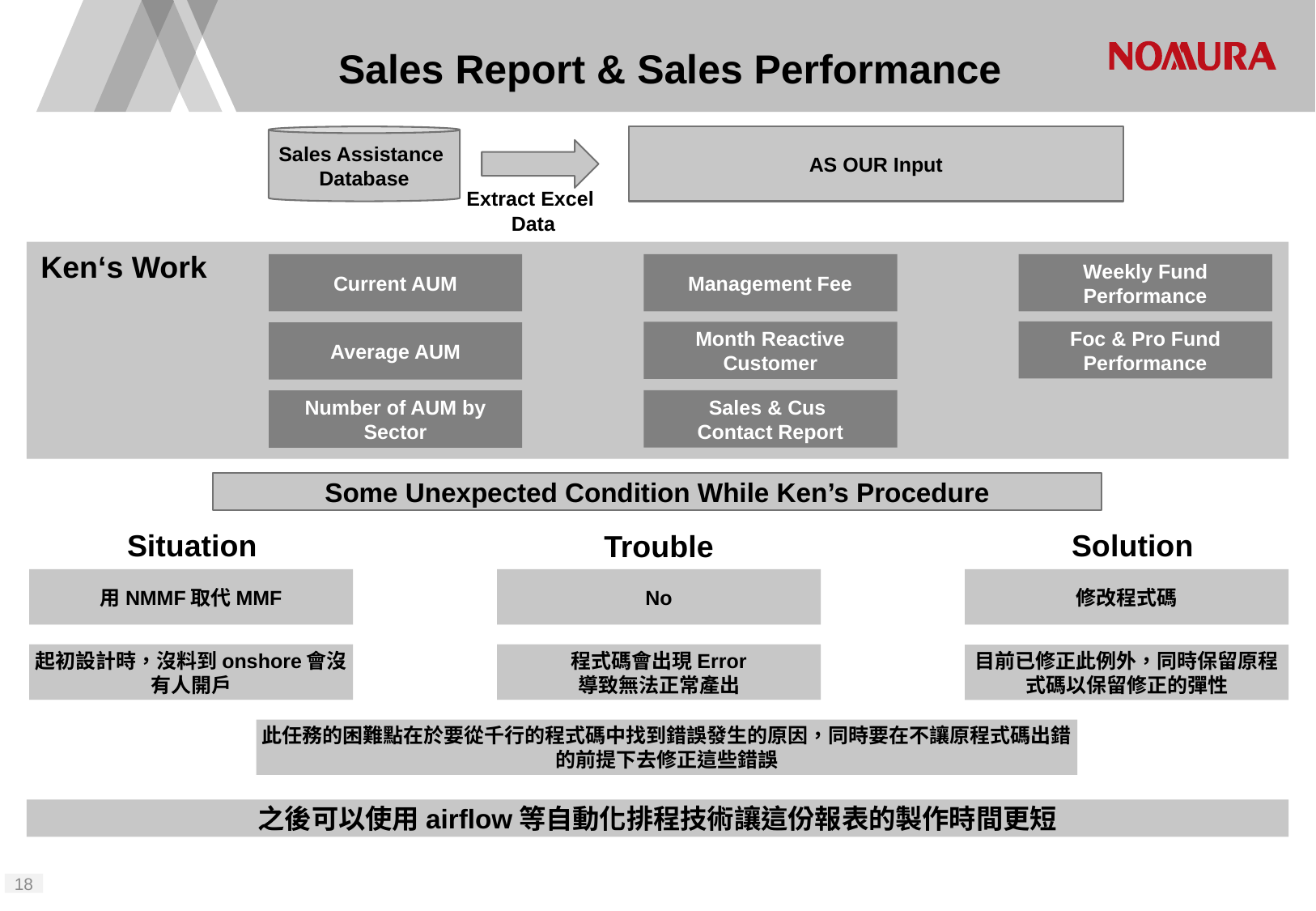

Sales Report & Sales Performance
Sales Assistance
Database
AS OUR Input

Extract Excel
Data

Ken‘s Work
Management Fee
Weekly Fund Performance
Current AUM
Foc & Pro Fund Performance
Month Reactive Customer
Average AUM
Sales & Cus
Contact Report
Number of AUM by Sector
Some Unexpected Condition While Ken’s Procedure
Situation
Solution
Trouble
No
修改程式碼
用NMMF取代MMF
起初設計時，沒料到onshore會沒有人開戶
程式碼會出現Error
導致無法正常產出
目前已修正此例外，同時保留原程式碼以保留修正的彈性
此任務的困難點在於要從千行的程式碼中找到錯誤發生的原因，同時要在不讓原程式碼出錯的前提下去修正這些錯誤
之後可以使用airflow等自動化排程技術讓這份報表的製作時間更短
18